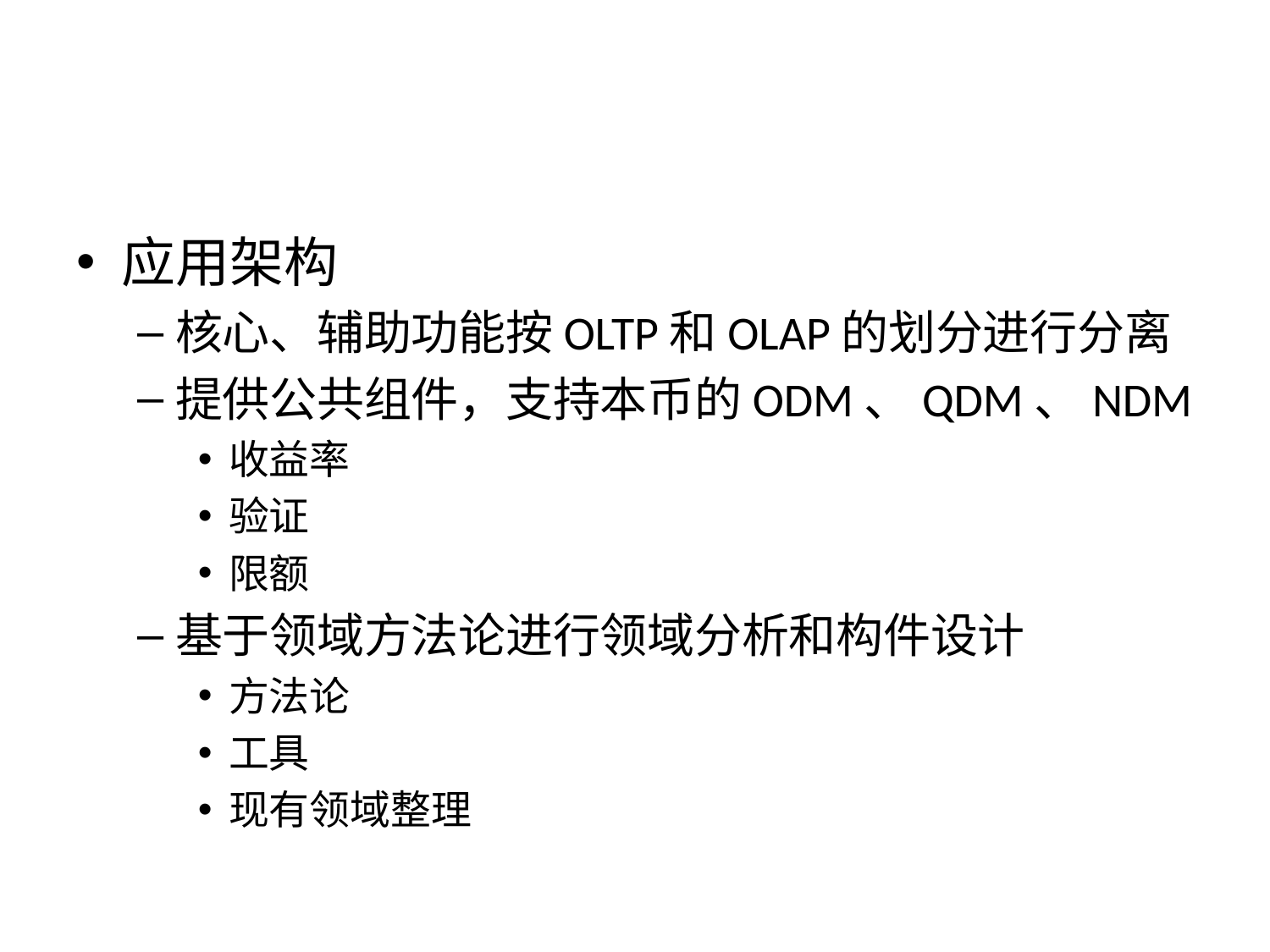

#
应用架构
核心、辅助功能按OLTP和OLAP的划分进行分离
提供公共组件，支持本币的ODM、QDM、NDM
收益率
验证
限额
基于领域方法论进行领域分析和构件设计
方法论
工具
现有领域整理